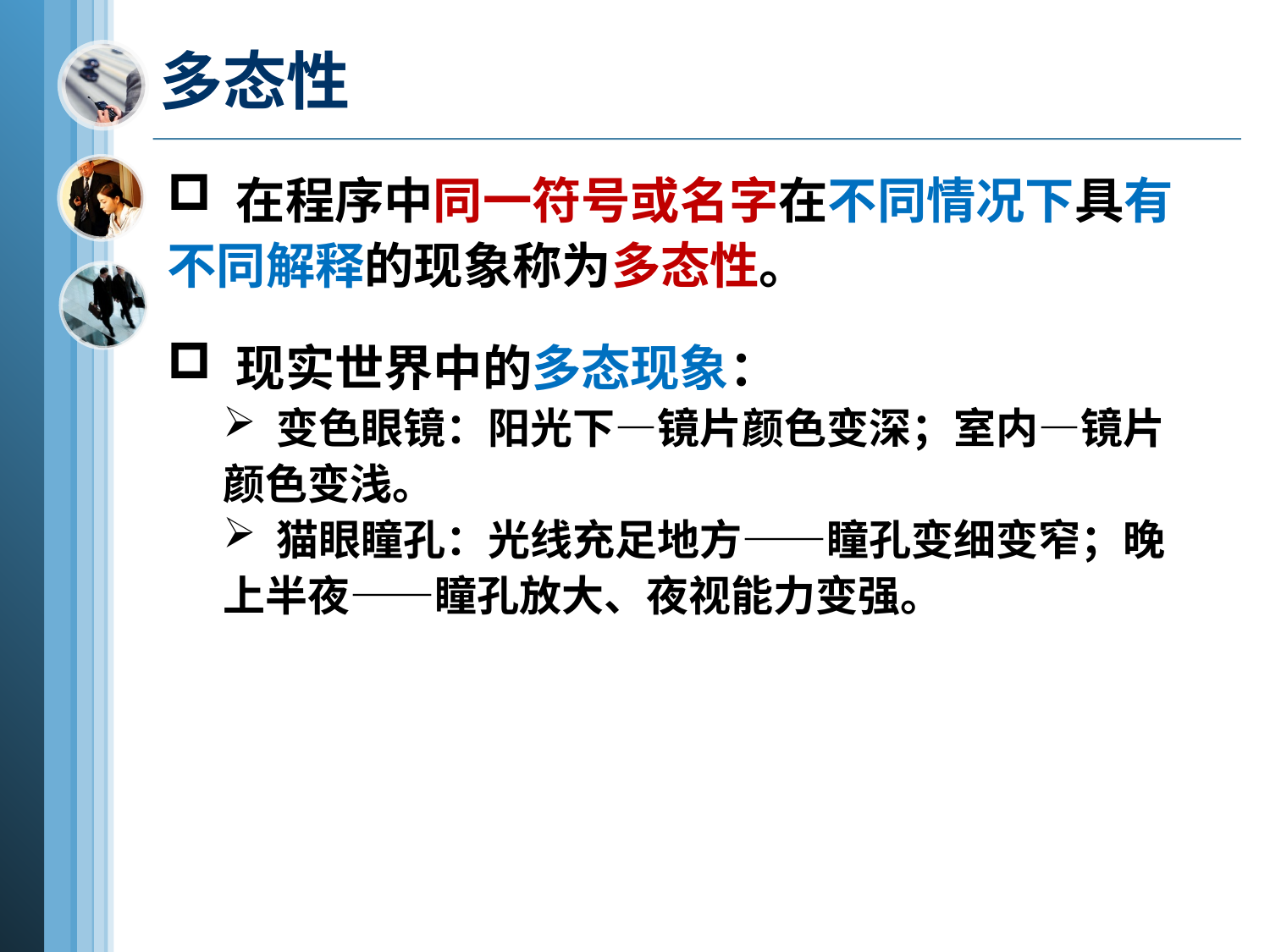

# 多态性
 在程序中同一符号或名字在不同情况下具有不同解释的现象称为多态性。
 现实世界中的多态现象：
 变色眼镜：阳光下—镜片颜色变深；室内—镜片颜色变浅。
 猫眼瞳孔：光线充足地方——瞳孔变细变窄；晚上半夜——瞳孔放大、夜视能力变强。